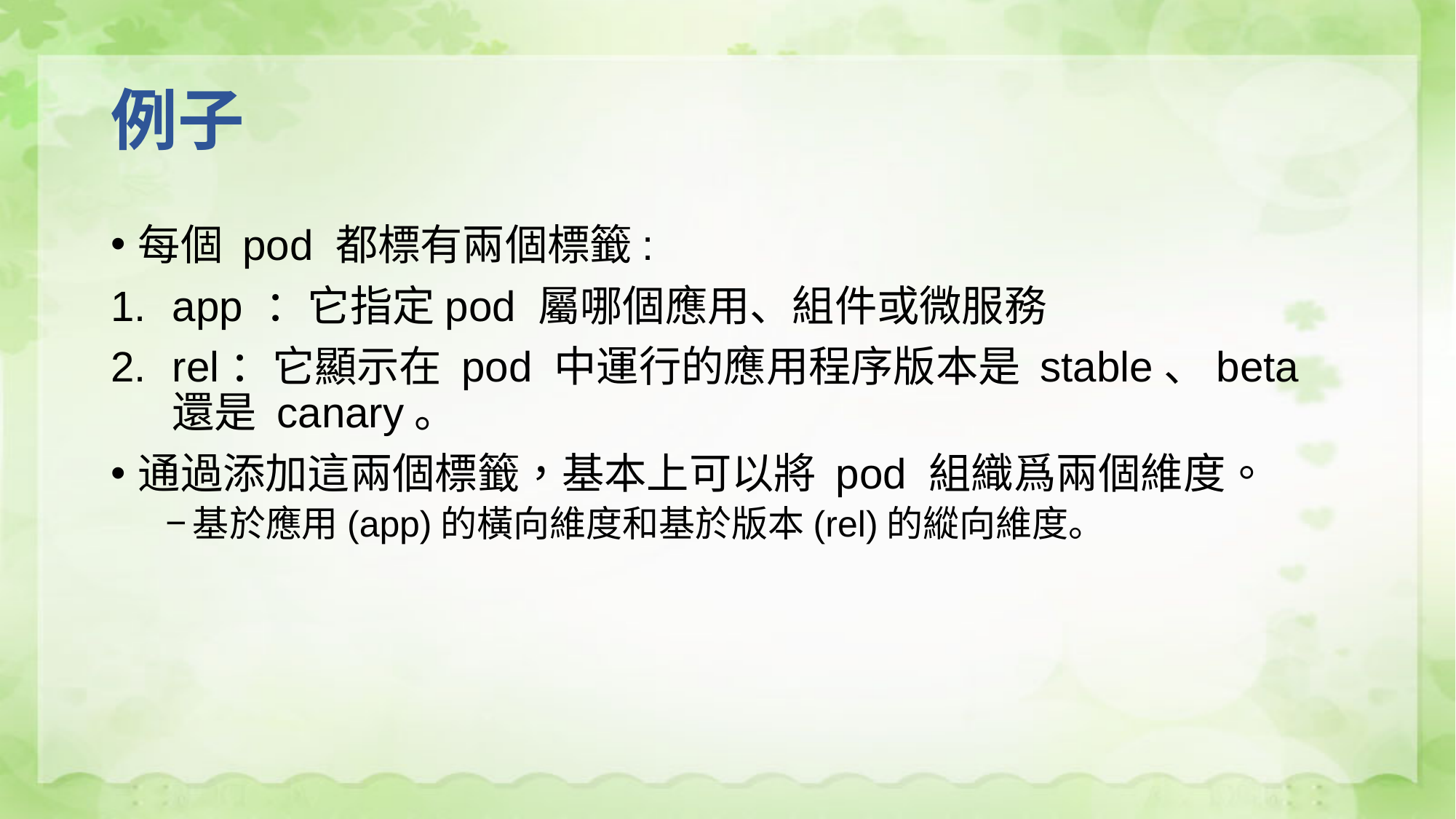

# 例子
每個 pod 都標有兩個標籤:
app ：它指定pod 屬哪個應用、組件或微服務
rel：它顯示在 pod 中運行的應用程序版本是 stable、beta 還是 canary。
通過添加這兩個標籤，基本上可以將 pod 組織爲兩個維度。
基於應用(app)的橫向維度和基於版本(rel)的縱向維度。